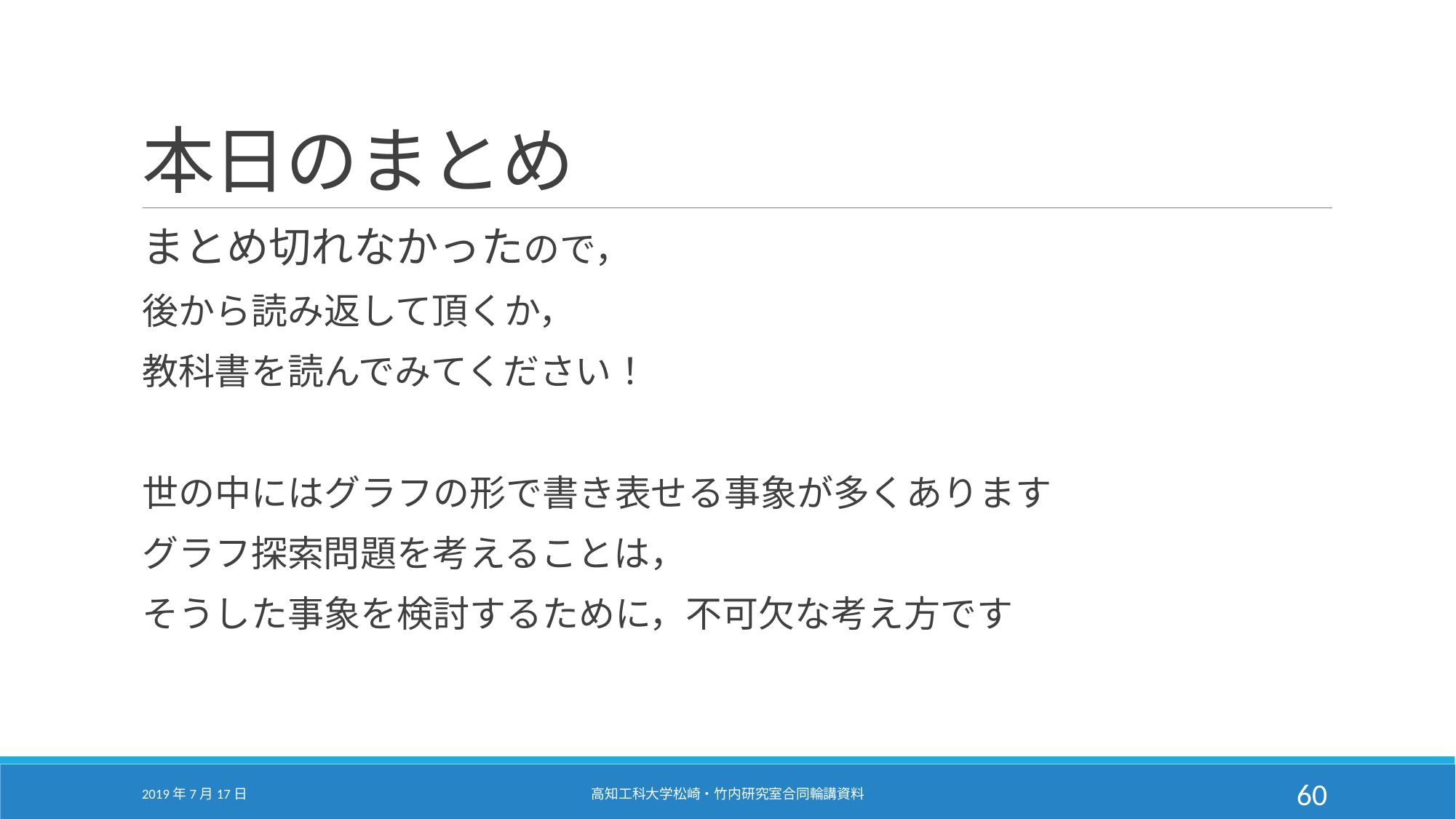

# 本日のまとめ
まとめ切れなかったので，
後から読み返して頂くか，
教科書を読んでみてください！

世の中にはグラフの形で書き表せる事象が多くあります
グラフ探索問題を考えることは，
そうした事象を検討するために，不可欠な考え方です
2019年7月17日
高知工科大学松崎・竹内研究室合同輪講資料
60